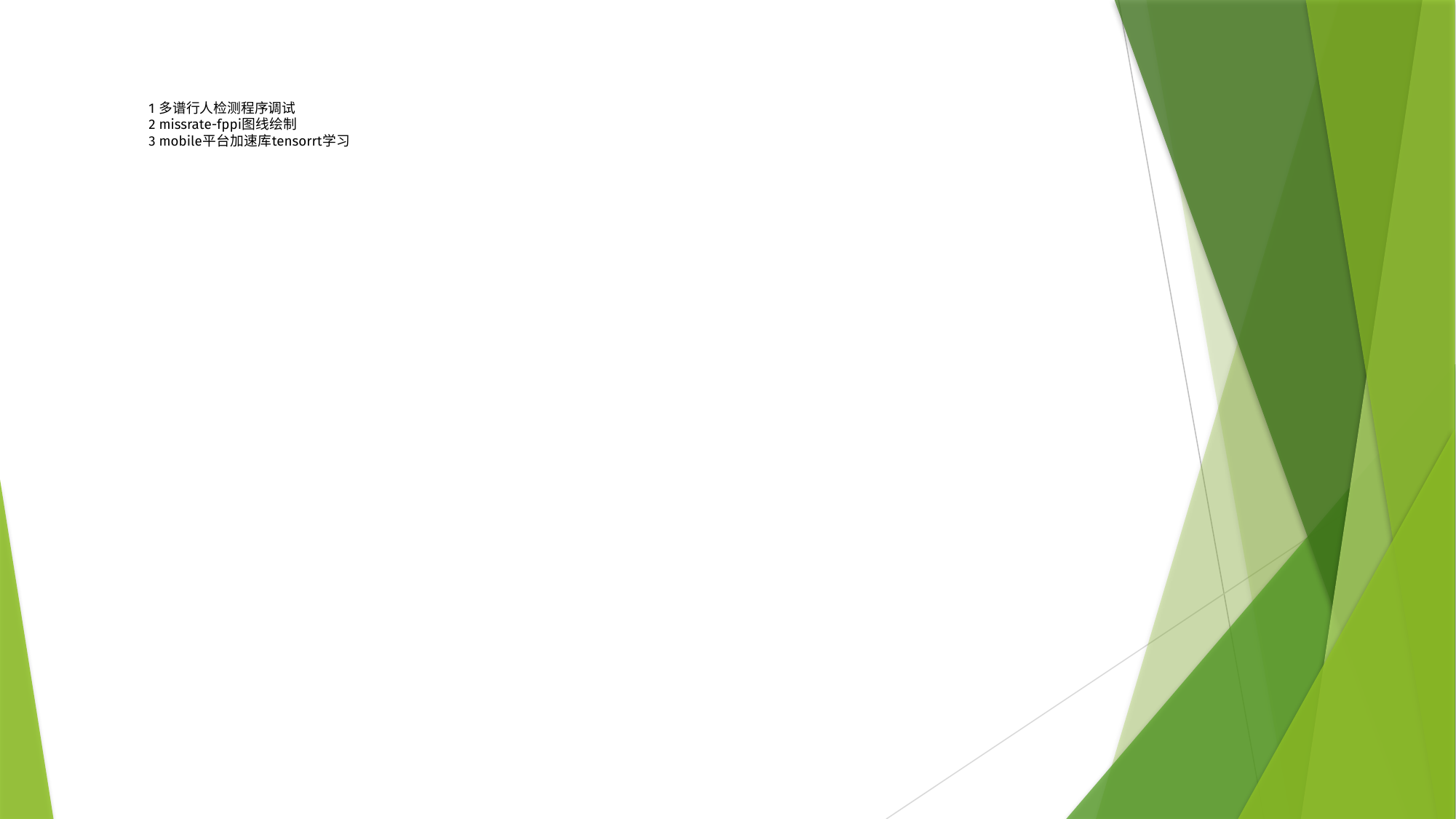

# 1 多谱行人检测程序调试 2 missrate-fppi图线绘制 3 mobile平台加速库tensorrt学习